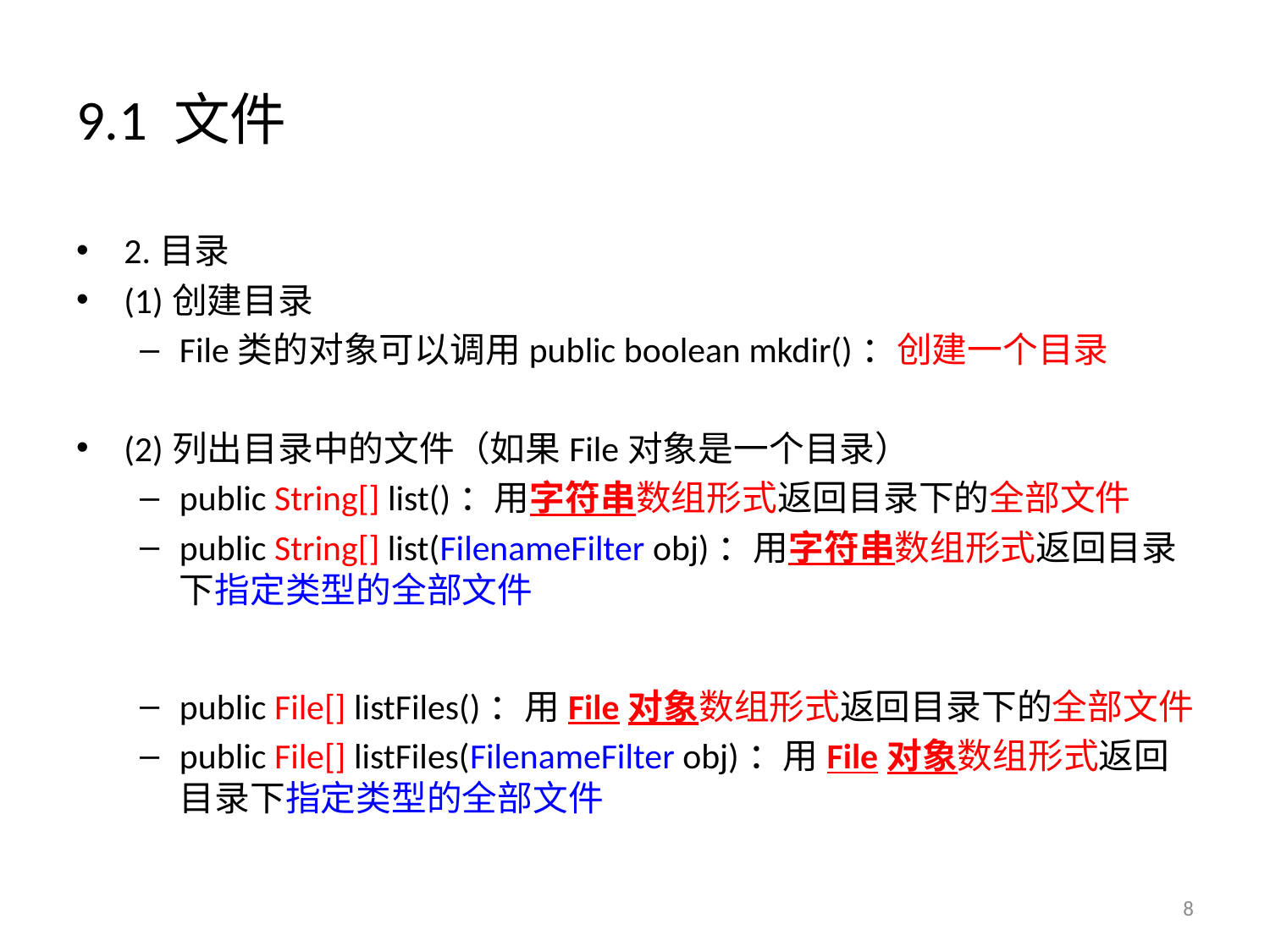

# 9.1 文件
2.目录
(1)创建目录
File类的对象可以调用public boolean mkdir()：创建一个目录

(2)列出目录中的文件（如果File对象是一个目录）
public String[] list()：用字符串数组形式返回目录下的全部文件
public String[] list(FilenameFilter obj)：用字符串数组形式返回目录下指定类型的全部文件

public File[] listFiles()：用File对象数组形式返回目录下的全部文件
public File[] listFiles(FilenameFilter obj)：用File对象数组形式返回目录下指定类型的全部文件
8